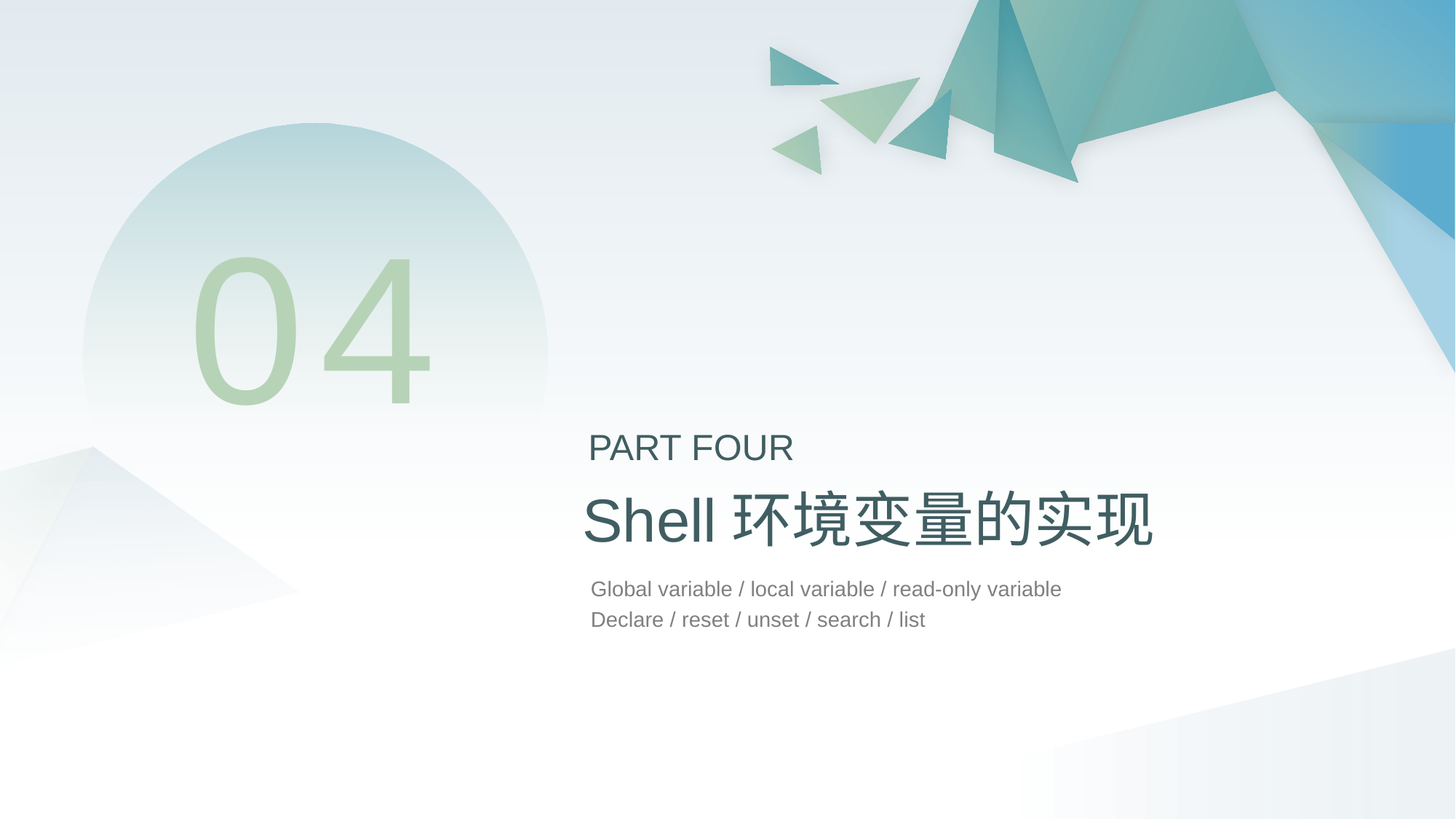

04

PART FOUR
Shell环境变量的实现
Global variable / local variable / read-only variable
Declare / reset / unset / search / list